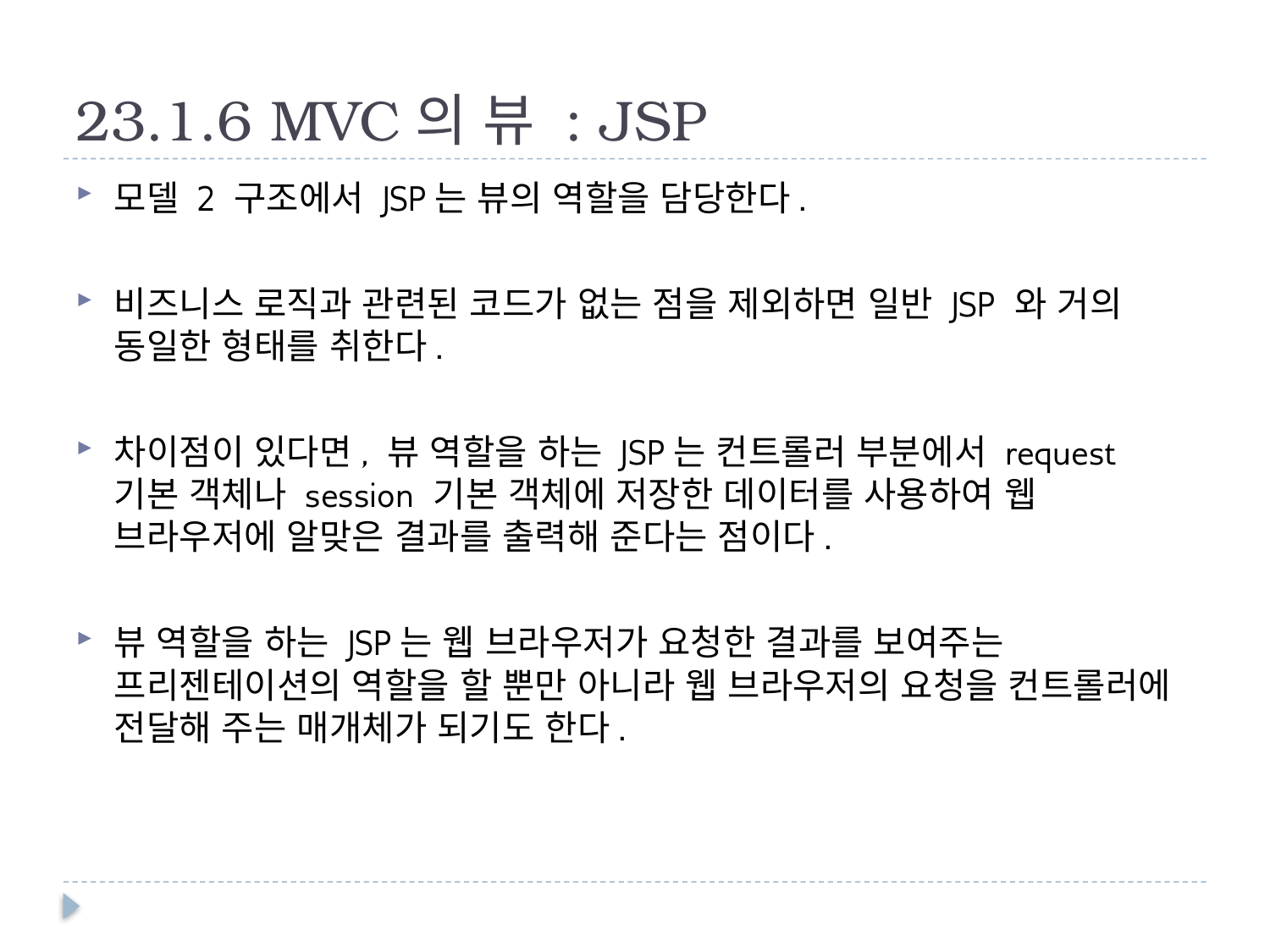

# 23.1.6 MVC의 뷰 : JSP
모델 2 구조에서 JSP는 뷰의 역할을 담당한다.

비즈니스 로직과 관련된 코드가 없는 점을 제외하면 일반 JSP 와 거의 동일한 형태를 취한다.

차이점이 있다면, 뷰 역할을 하는 JSP는 컨트롤러 부분에서 request 기본 객체나 session 기본 객체에 저장한 데이터를 사용하여 웹 브라우저에 알맞은 결과를 출력해 준다는 점이다.

뷰 역할을 하는 JSP는 웹 브라우저가 요청한 결과를 보여주는 프리젠테이션의 역할을 할 뿐만 아니라 웹 브라우저의 요청을 컨트롤러에 전달해 주는 매개체가 되기도 한다.